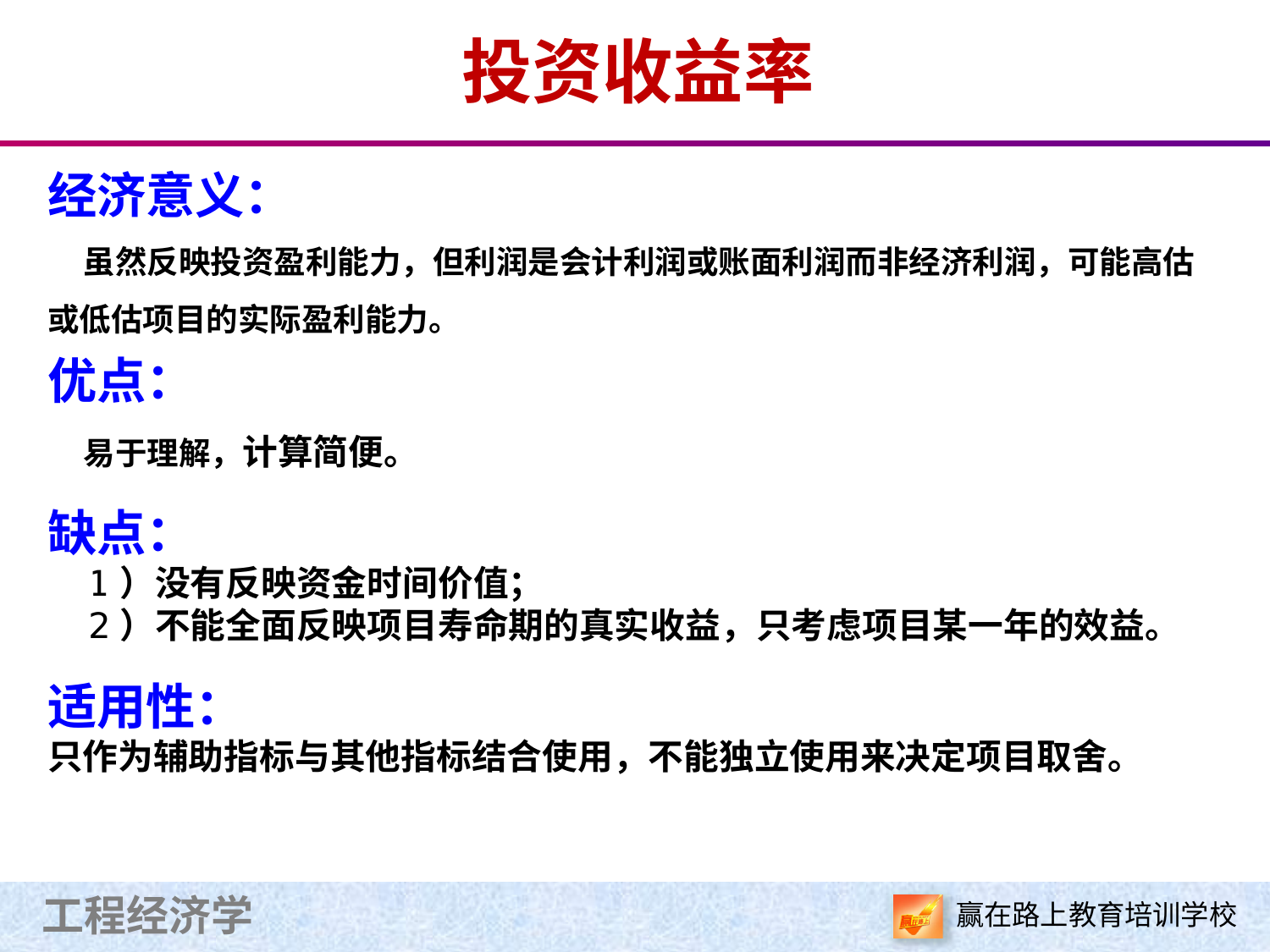

投资收益率
经济意义：
    虽然反映投资盈利能力，但利润是会计利润或账面利润而非经济利润，可能高估或低估项目的实际盈利能力。
优点：
    易于理解，计算简便。
缺点：
    1）没有反映资金时间价值；
    2）不能全面反映项目寿命期的真实收益，只考虑项目某一年的效益。
适用性：
只作为辅助指标与其他指标结合使用，不能独立使用来决定项目取舍。